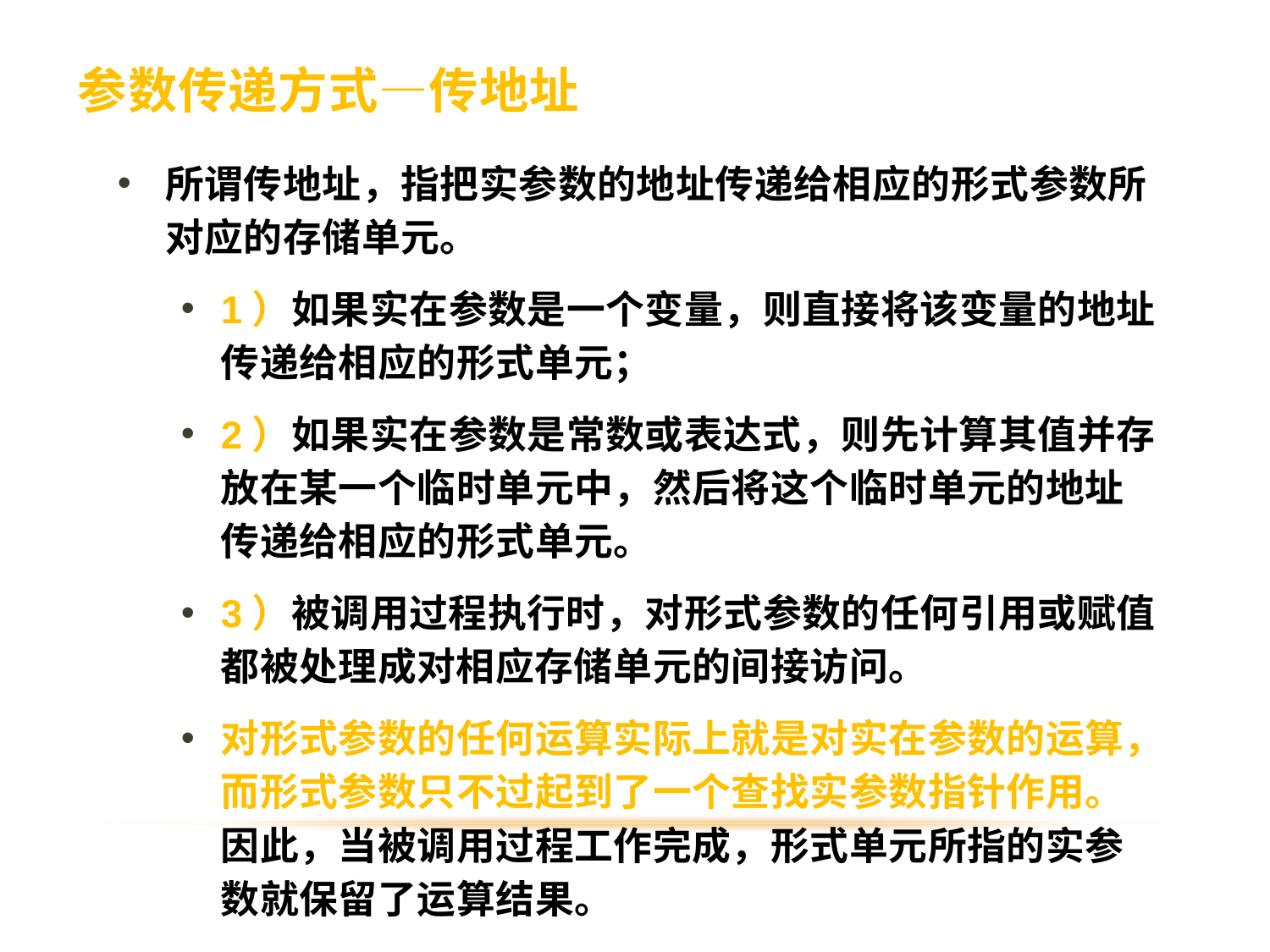

# 参数传递方式—传地址
所谓传地址，指把实参数的地址传递给相应的形式参数所对应的存储单元。
1）如果实在参数是一个变量，则直接将该变量的地址传递给相应的形式单元；
2）如果实在参数是常数或表达式，则先计算其值并存放在某一个临时单元中，然后将这个临时单元的地址传递给相应的形式单元。
3）被调用过程执行时，对形式参数的任何引用或赋值都被处理成对相应存储单元的间接访问。
对形式参数的任何运算实际上就是对实在参数的运算，而形式参数只不过起到了一个查找实参数指针作用。因此，当被调用过程工作完成，形式单元所指的实参数就保留了运算结果。